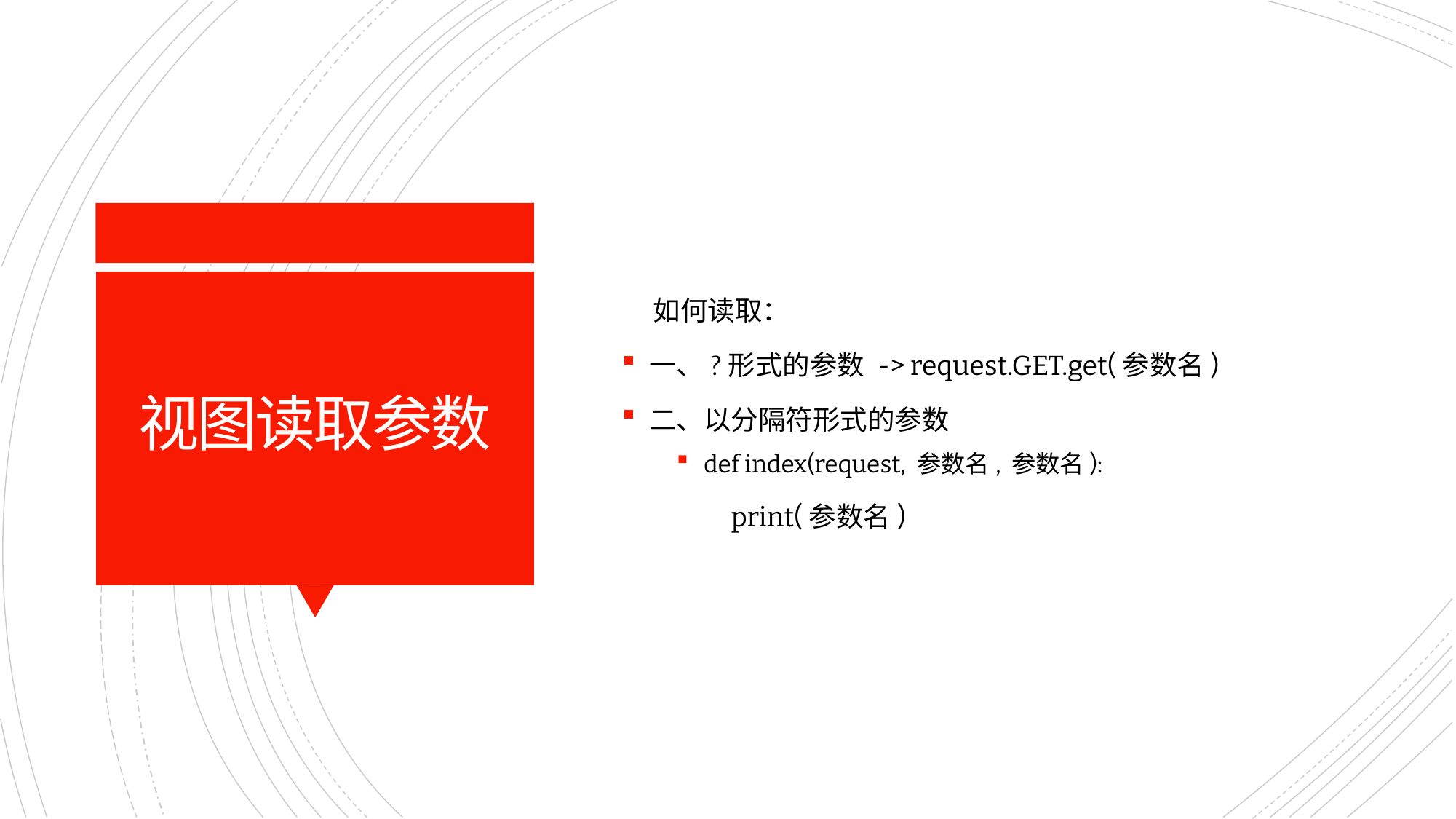

如何读取：
一、?形式的参数 -> request.GET.get(参数名)
二、以分隔符形式的参数
def index(request, 参数名, 参数名):
 	print(参数名)
# 视图读取参数